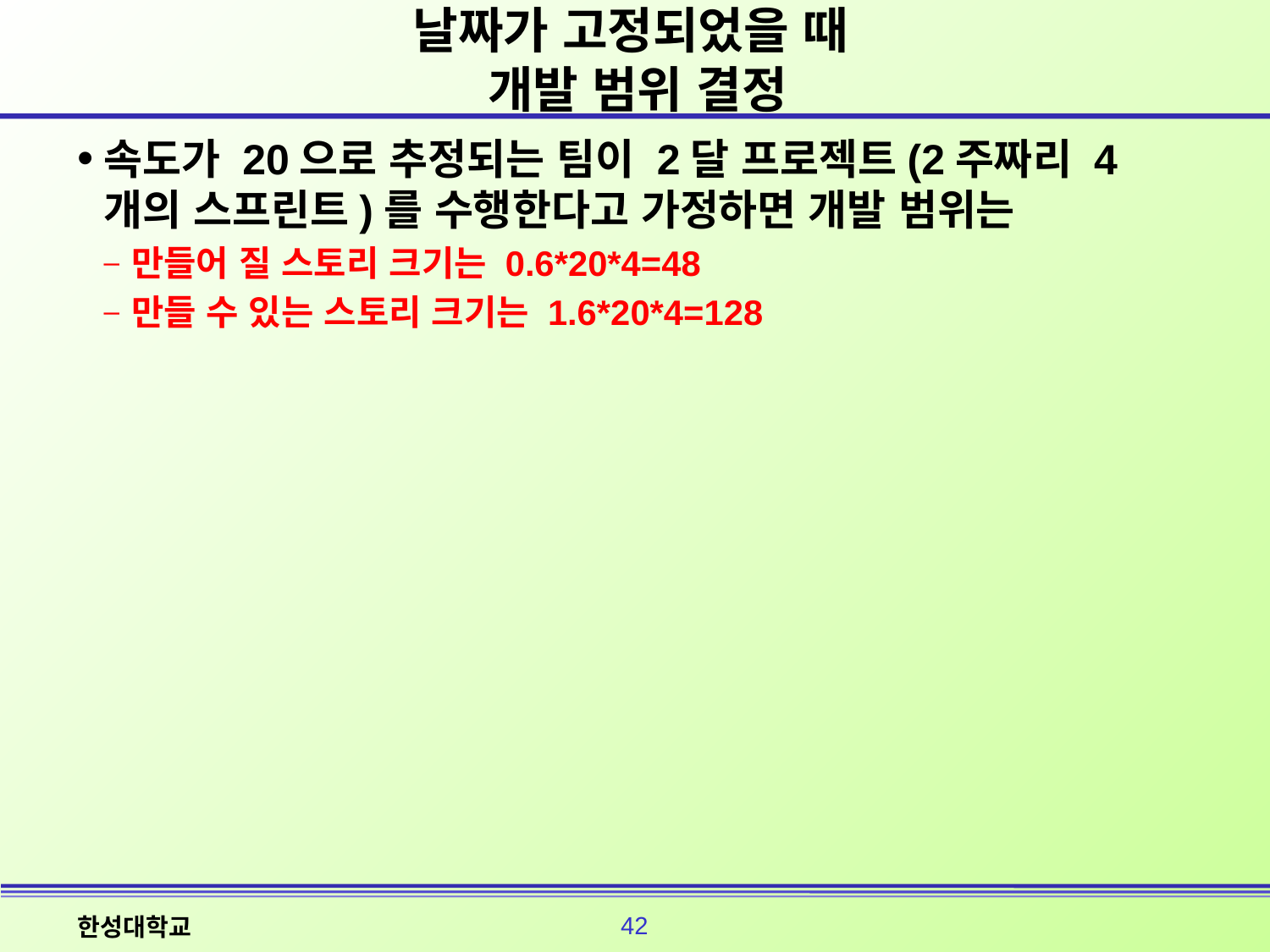

# 날짜가 고정되었을 때 개발 범위 결정
속도가 20으로 추정되는 팀이 2달 프로젝트(2주짜리 4개의 스프린트)를 수행한다고 가정하면 개발 범위는
만들어 질 스토리 크기는 0.6*20*4=48
만들 수 있는 스토리 크기는 1.6*20*4=128